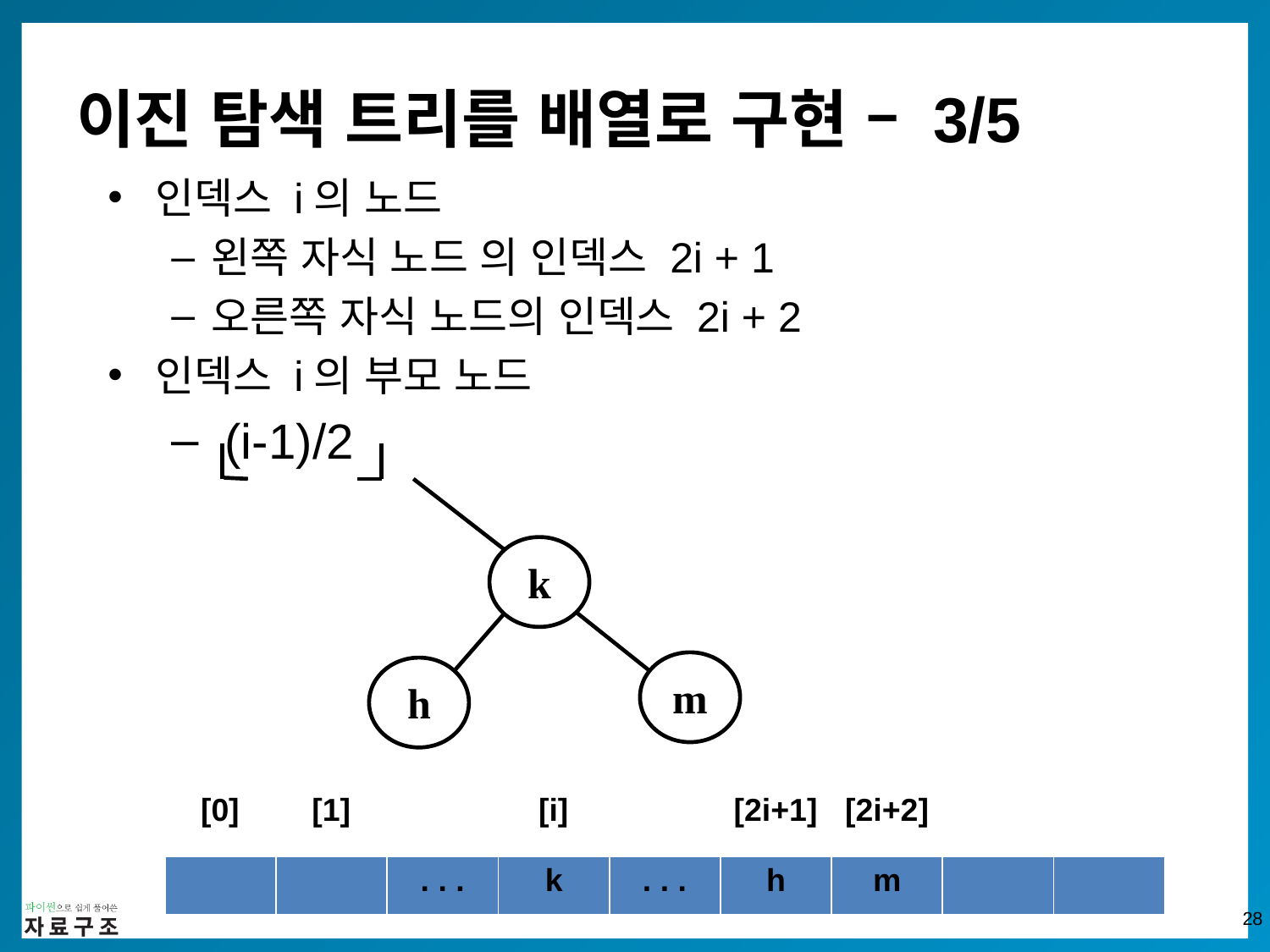

# 이진 탐색 트리를 배열로 구현 – 3/5
인덱스 i의 노드
왼쪽 자식 노드 의 인덱스 2i + 1
오른쪽 자식 노드의 인덱스 2i + 2
인덱스 i의 부모 노드
 (i-1)/2
k
m
h
| [0] | [1] |  | [i] |  | [2i+1] | [2i+2] |  |  |
| --- | --- | --- | --- | --- | --- | --- | --- | --- |
|  |  | . . . | k | . . . | h | m |  |  |
| --- | --- | --- | --- | --- | --- | --- | --- | --- |